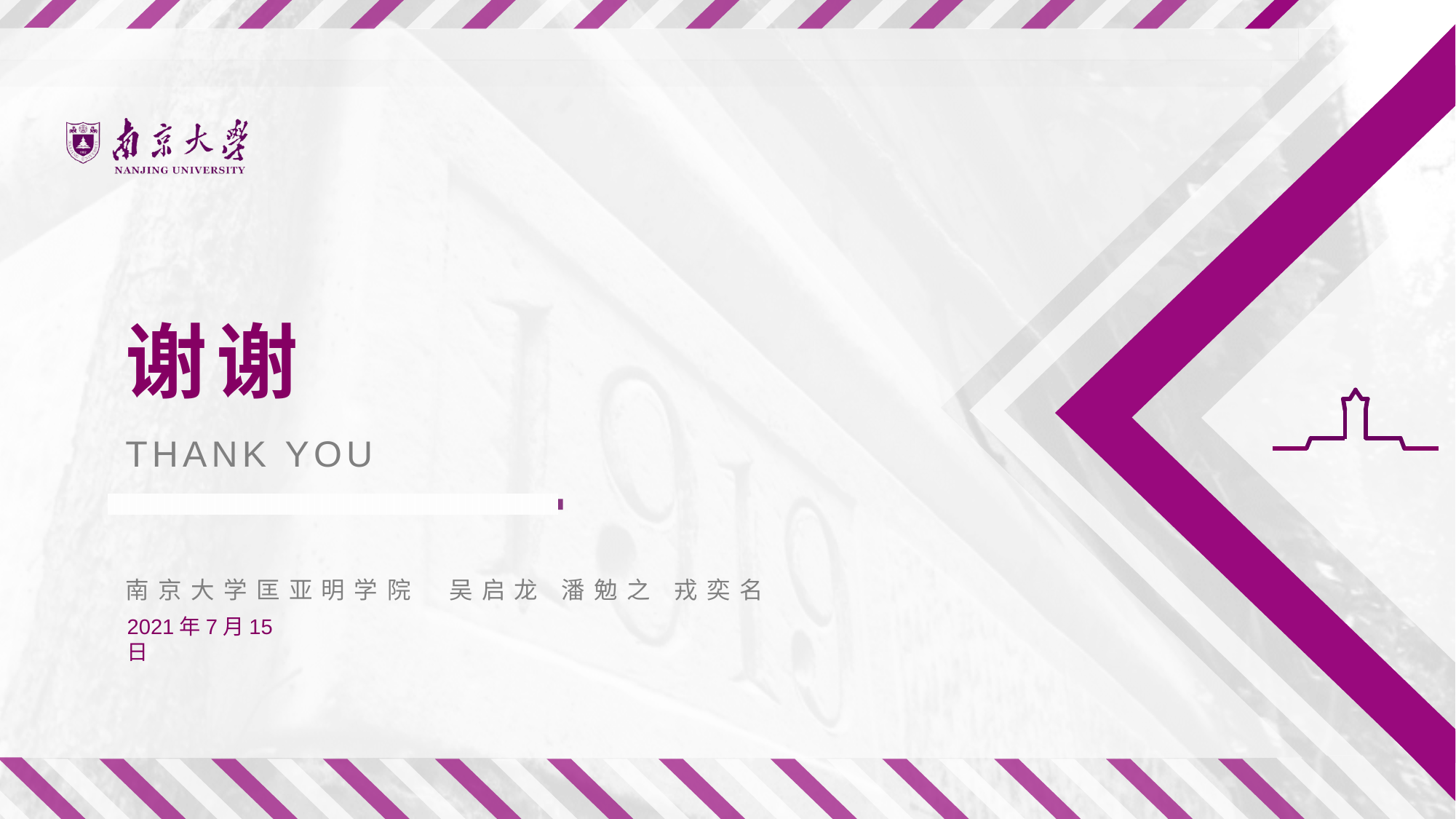

# 谢谢
THANK YOU
南京大学匡亚明学院  吴启龙 潘勉之 戎奕名